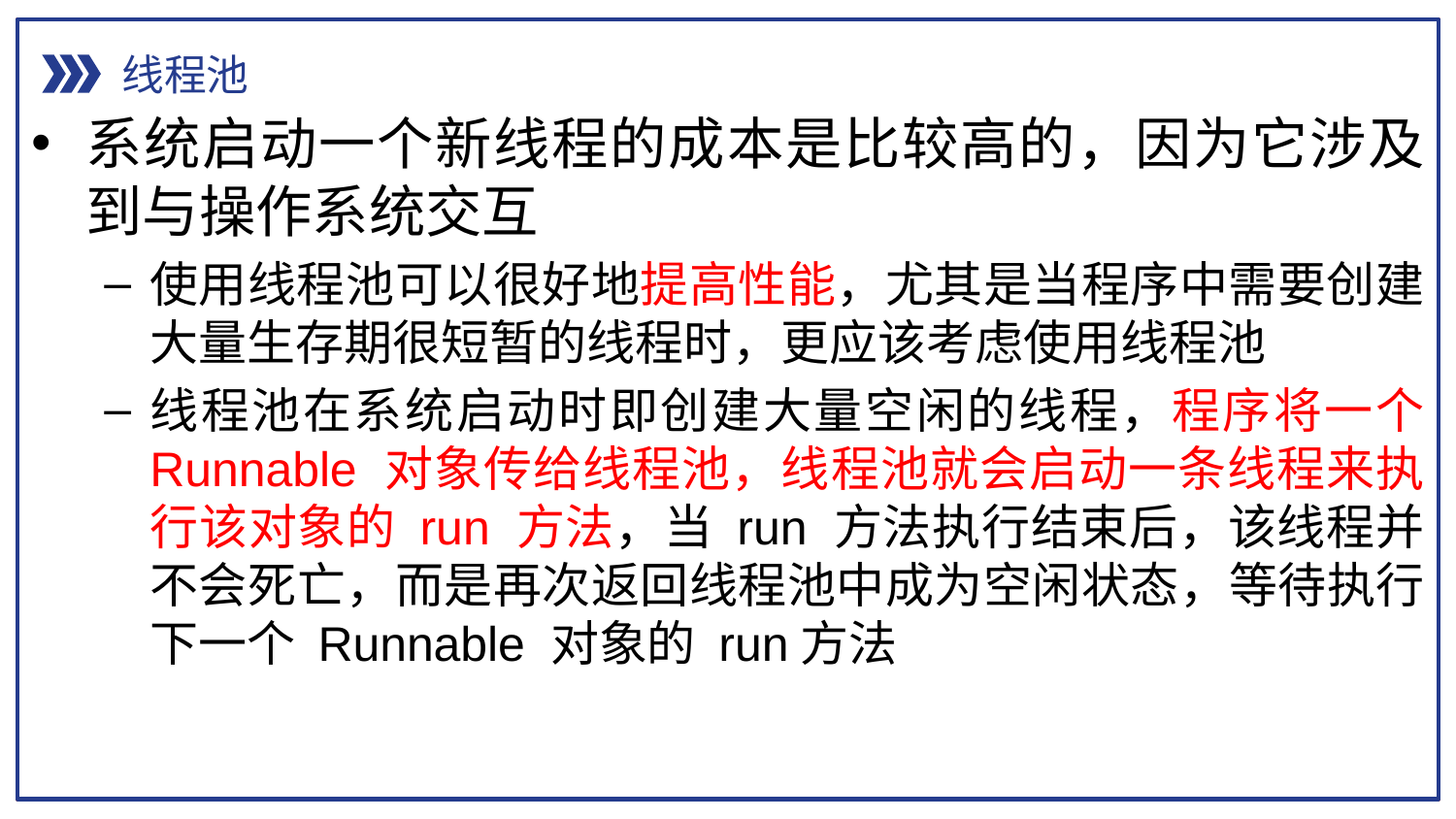

线程池

系统启动一个新线程的成本是比较高的，因为它涉及到与操作系统交互
使用线程池可以很好地提高性能，尤其是当程序中需要创建大量生存期很短暂的线程时，更应该考虑使用线程池
线程池在系统启动时即创建大量空闲的线程，程序将一个 Runnable 对象传给线程池，线程池就会启动一条线程来执行该对象的 run 方法，当 run 方法执行结束后，该线程并不会死亡，而是再次返回线程池中成为空闲状态，等待执行下一个 Runnable 对象的 run方法